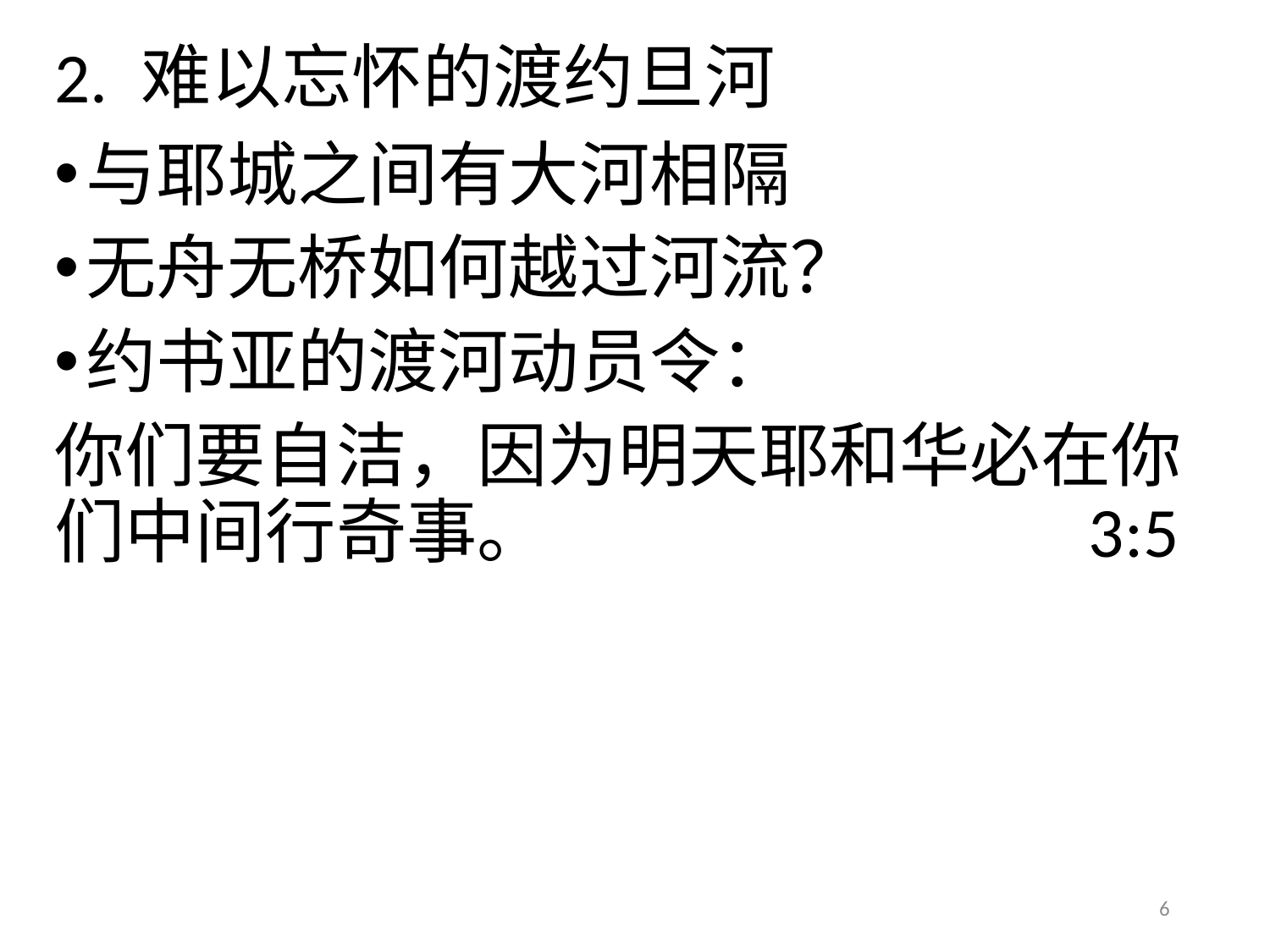

# 2. 难以忘怀的渡约旦河
与耶城之间有大河相隔
无舟无桥如何越过河流？
约书亚的渡河动员令：
你们要自洁，因为明天耶和华必在你们中间行奇事。                                 3:5

6